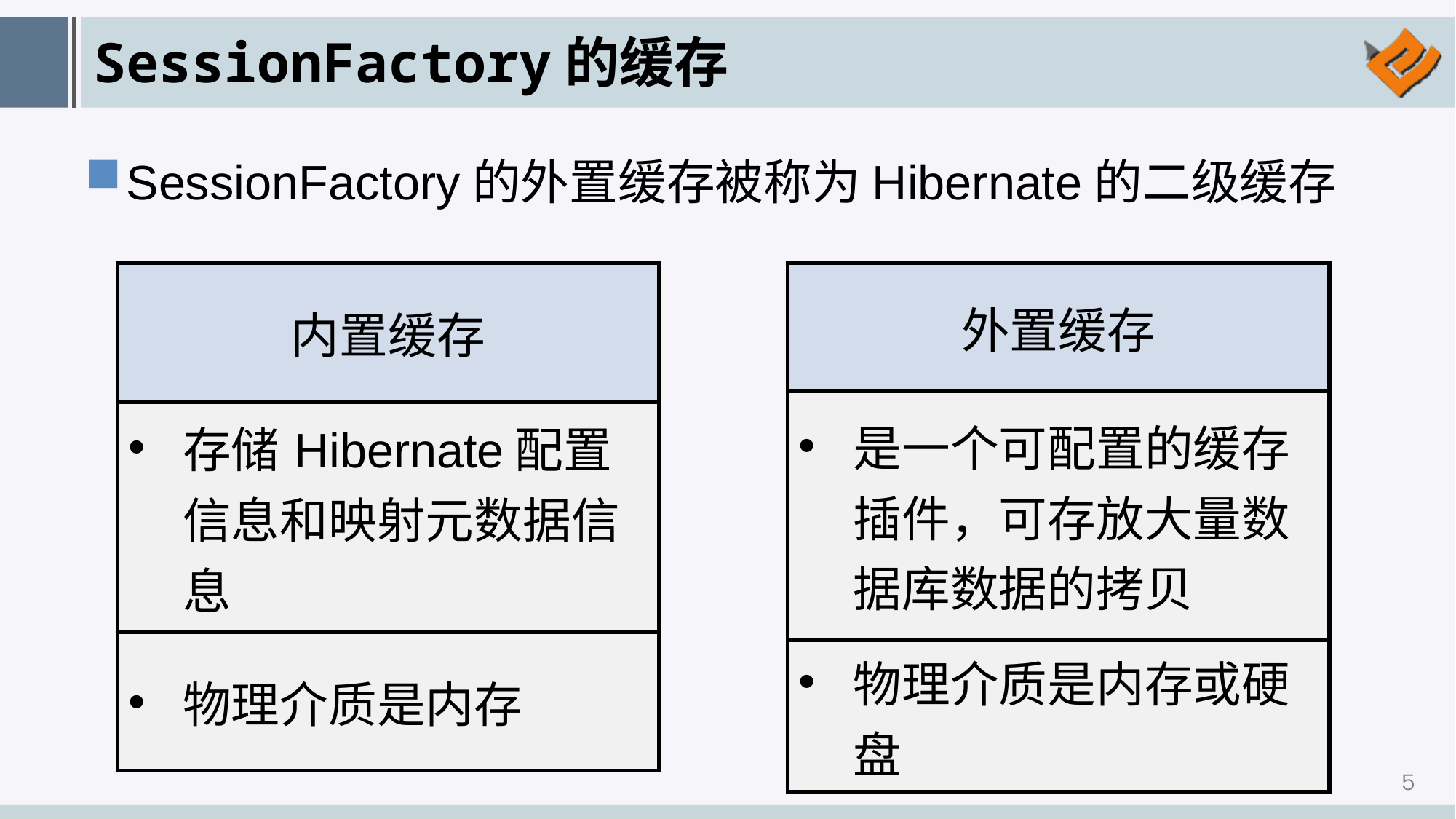

# SessionFactory的缓存
SessionFactory的外置缓存被称为Hibernate的二级缓存

| 外置缓存 |
| --- |
| 是一个可配置的缓存插件，可存放大量数据库数据的拷贝 |
| 物理介质是内存或硬盘 |
| 内置缓存 |
| --- |
| 存储Hibernate配置信息和映射元数据信息 |
| 物理介质是内存 |